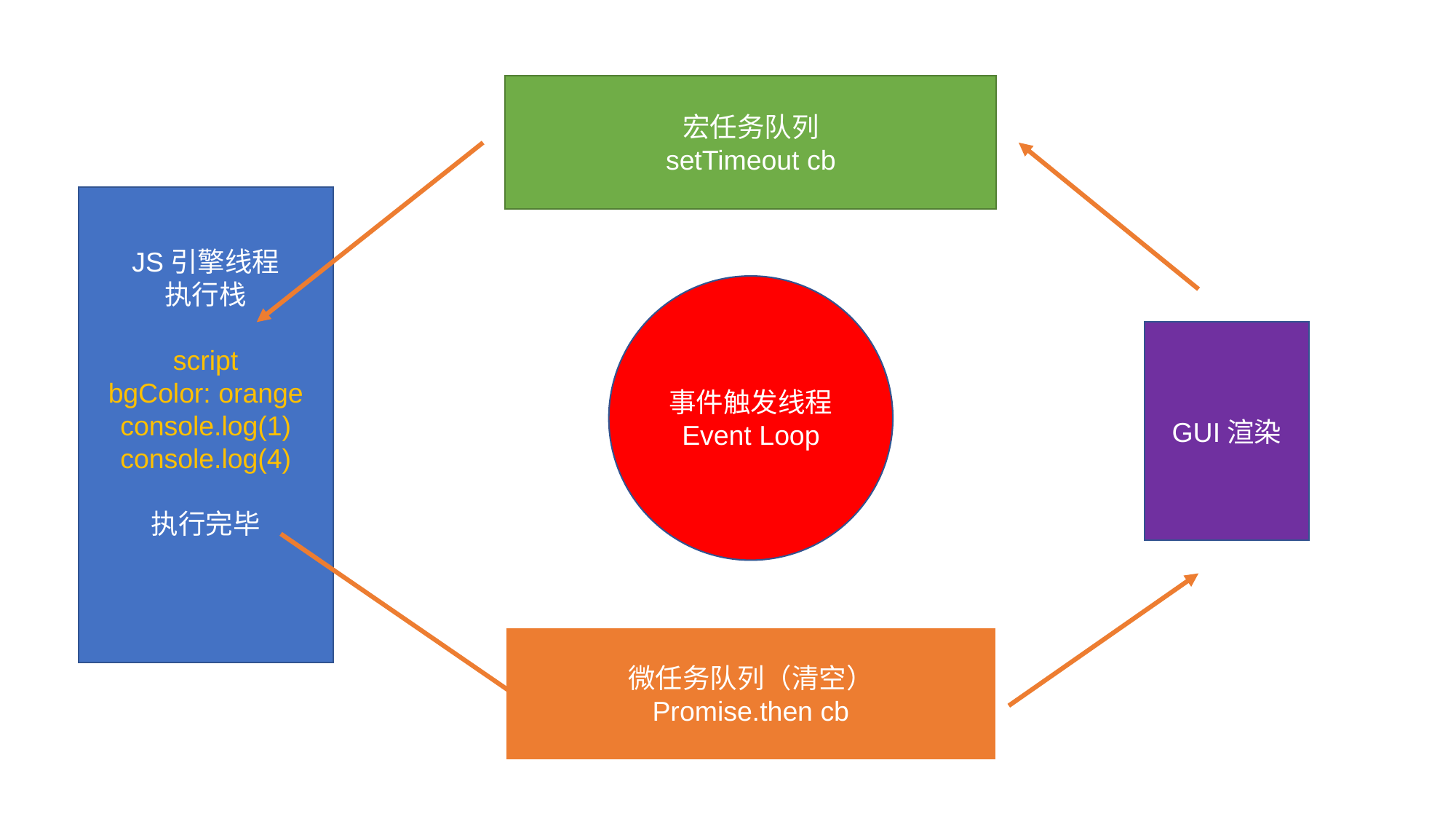

宏任务队列
setTimeout cb
JS引擎线程
执行栈

script
bgColor: orange
console.log(1)
console.log(4)

执行完毕

事件触发线程
Event Loop
GUI渲染
微任务队列（清空）
Promise.then cb